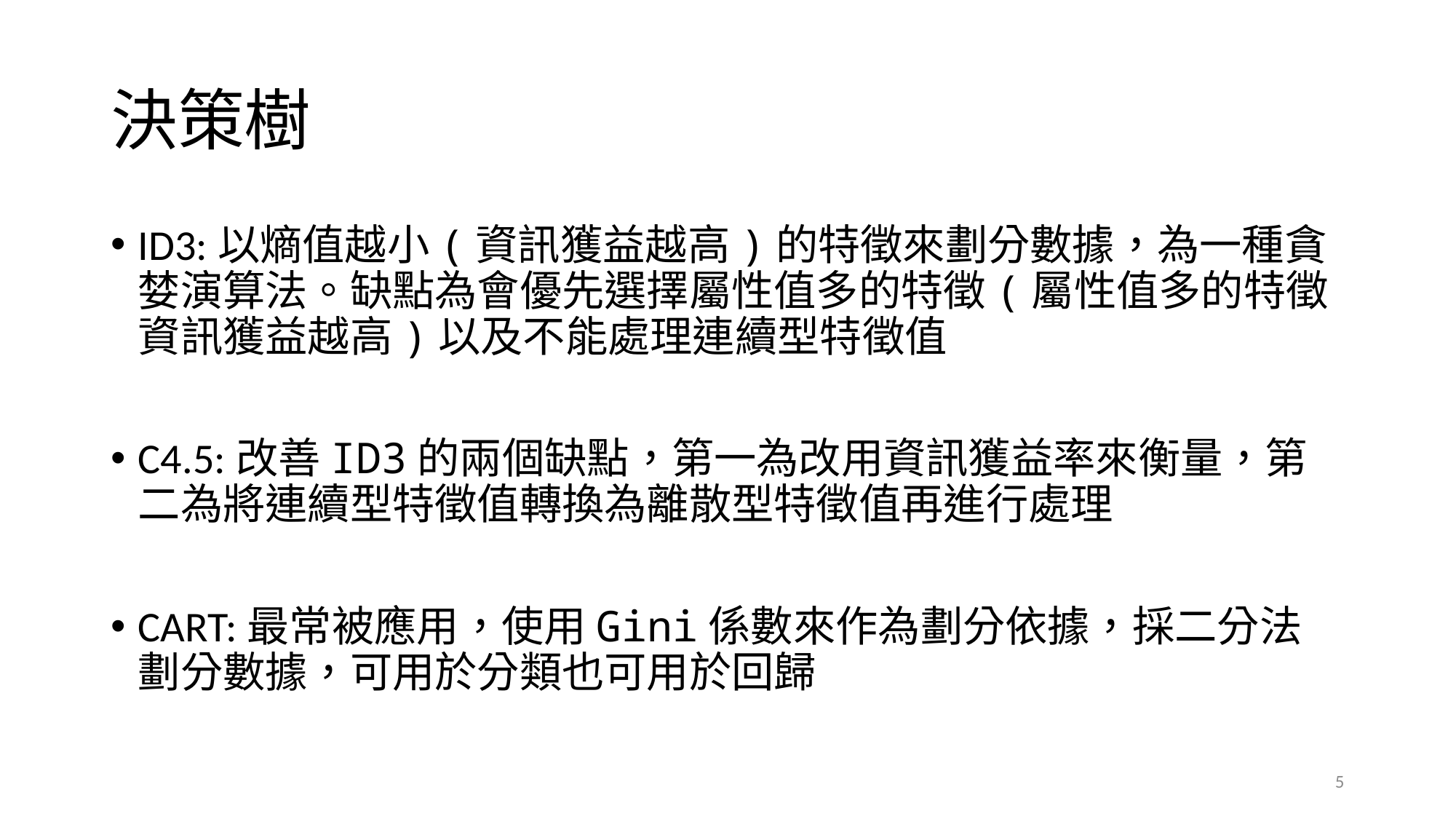

# 決策樹
ID3:以熵值越小(資訊獲益越高)的特徵來劃分數據，為一種貪婪演算法。缺點為會優先選擇屬性值多的特徵(屬性值多的特徵資訊獲益越高)以及不能處理連續型特徵值

C4.5:改善ID3的兩個缺點，第一為改用資訊獲益率來衡量，第二為將連續型特徵值轉換為離散型特徵值再進行處理

CART:最常被應用，使用Gini係數來作為劃分依據，採二分法劃分數據，可用於分類也可用於回歸

5